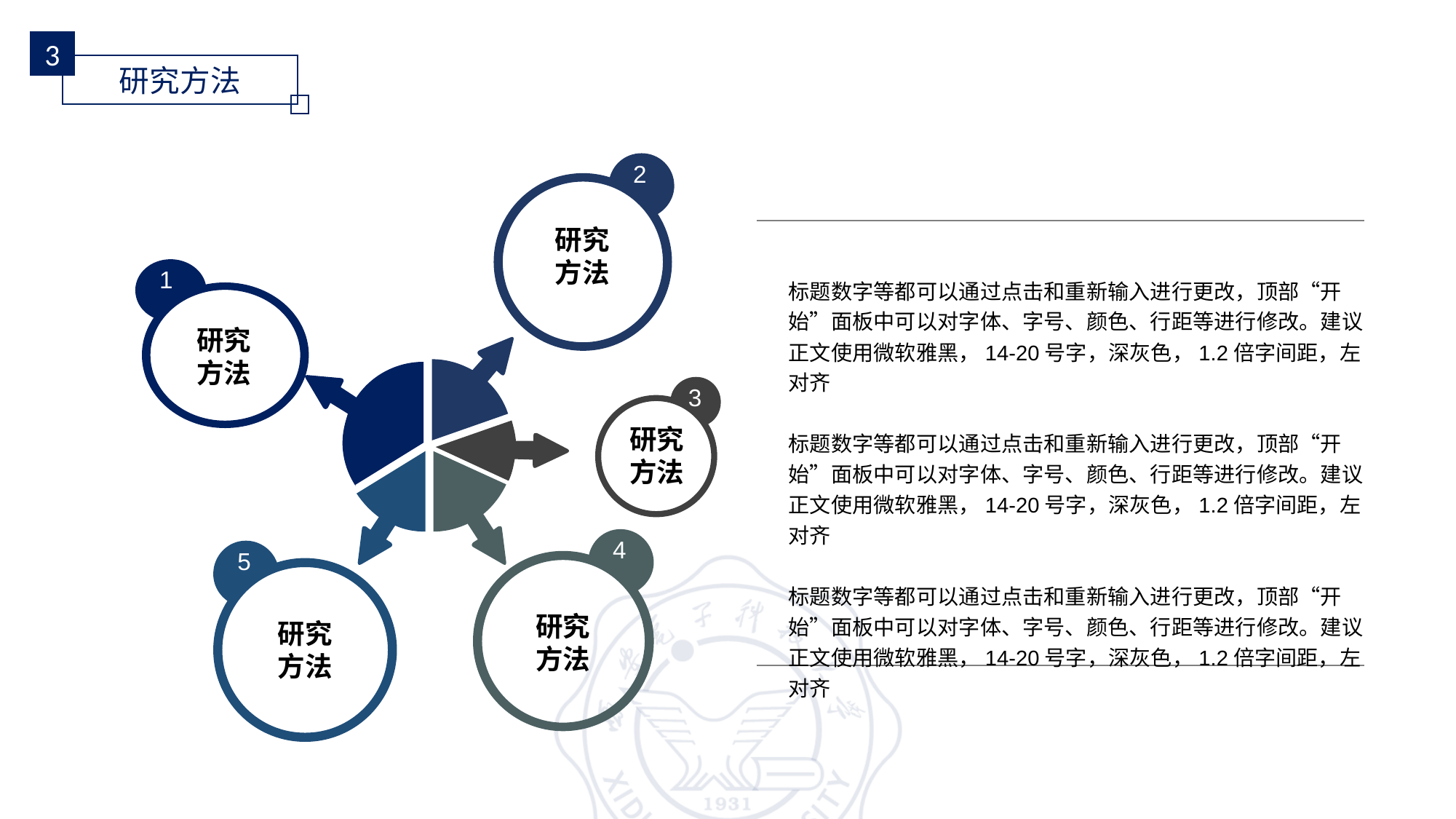

3
研究方法

  2

研究
方法
  1

标题数字等都可以通过点击和重新输入进行更改，顶部“开始”面板中可以对字体、字号、颜色、行距等进行修改。建议正文使用微软雅黑，14-20号字，深灰色，1.2倍字间距，左对齐

标题数字等都可以通过点击和重新输入进行更改，顶部“开始”面板中可以对字体、字号、颜色、行距等进行修改。建议正文使用微软雅黑，14-20号字，深灰色，1.2倍字间距，左对齐

标题数字等都可以通过点击和重新输入进行更改，顶部“开始”面板中可以对字体、字号、颜色、行距等进行修改。建议正文使用微软雅黑，14-20号字，深灰色，1.2倍字间距，左对齐
研究
方法

 3

研究
方法

  4
  5

研究
方法
研究
方法